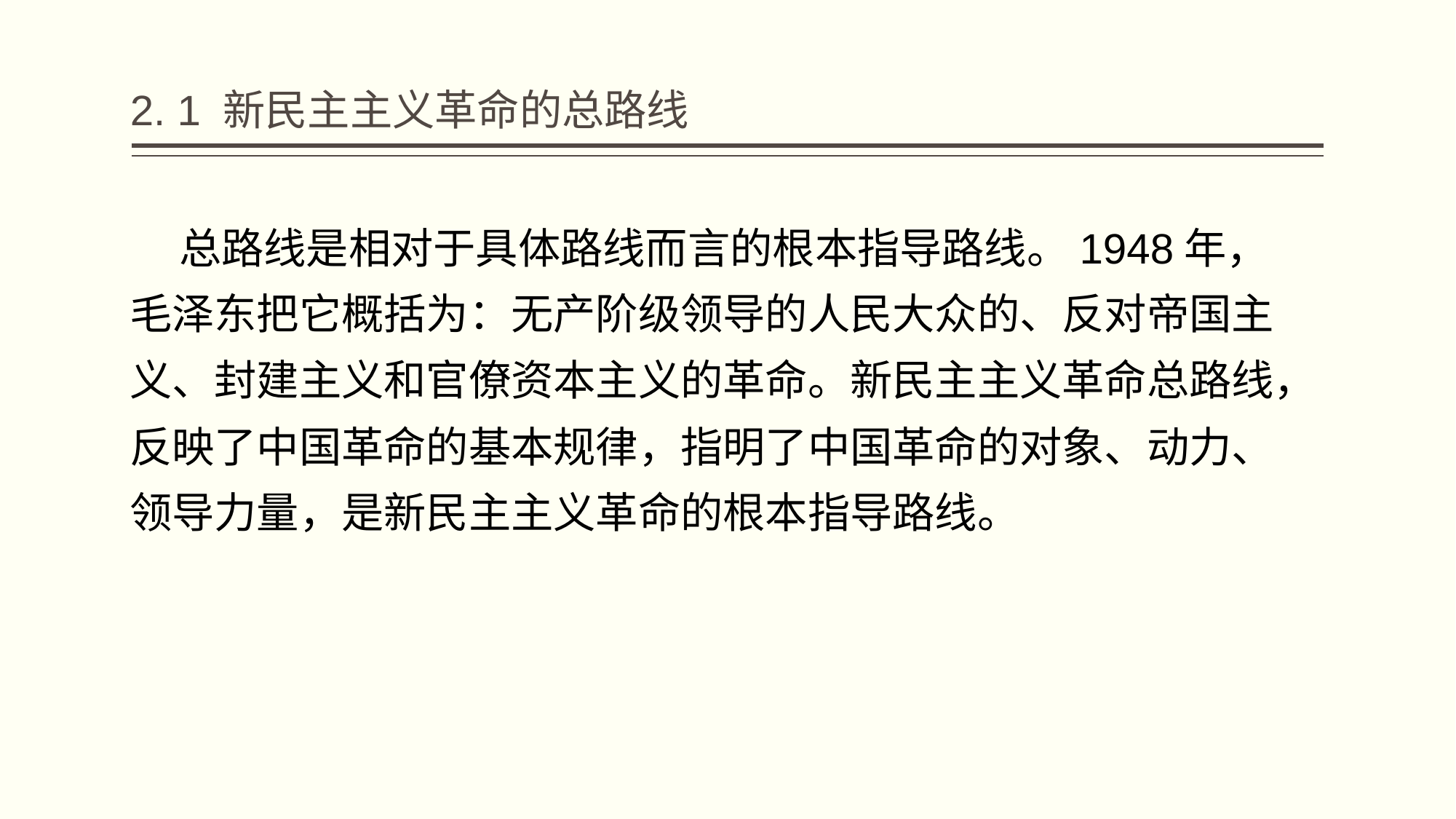

# 2. 1 新民主主义革命的总路线
     总路线是相对于具体路线而言的根本指导路线。1948年，毛泽东把它概括为：无产阶级领导的人民大众的、反对帝国主义、封建主义和官僚资本主义的革命。新民主主义革命总路线，反映了中国革命的基本规律，指明了中国革命的对象、动力、领导力量，是新民主主义革命的根本指导路线。